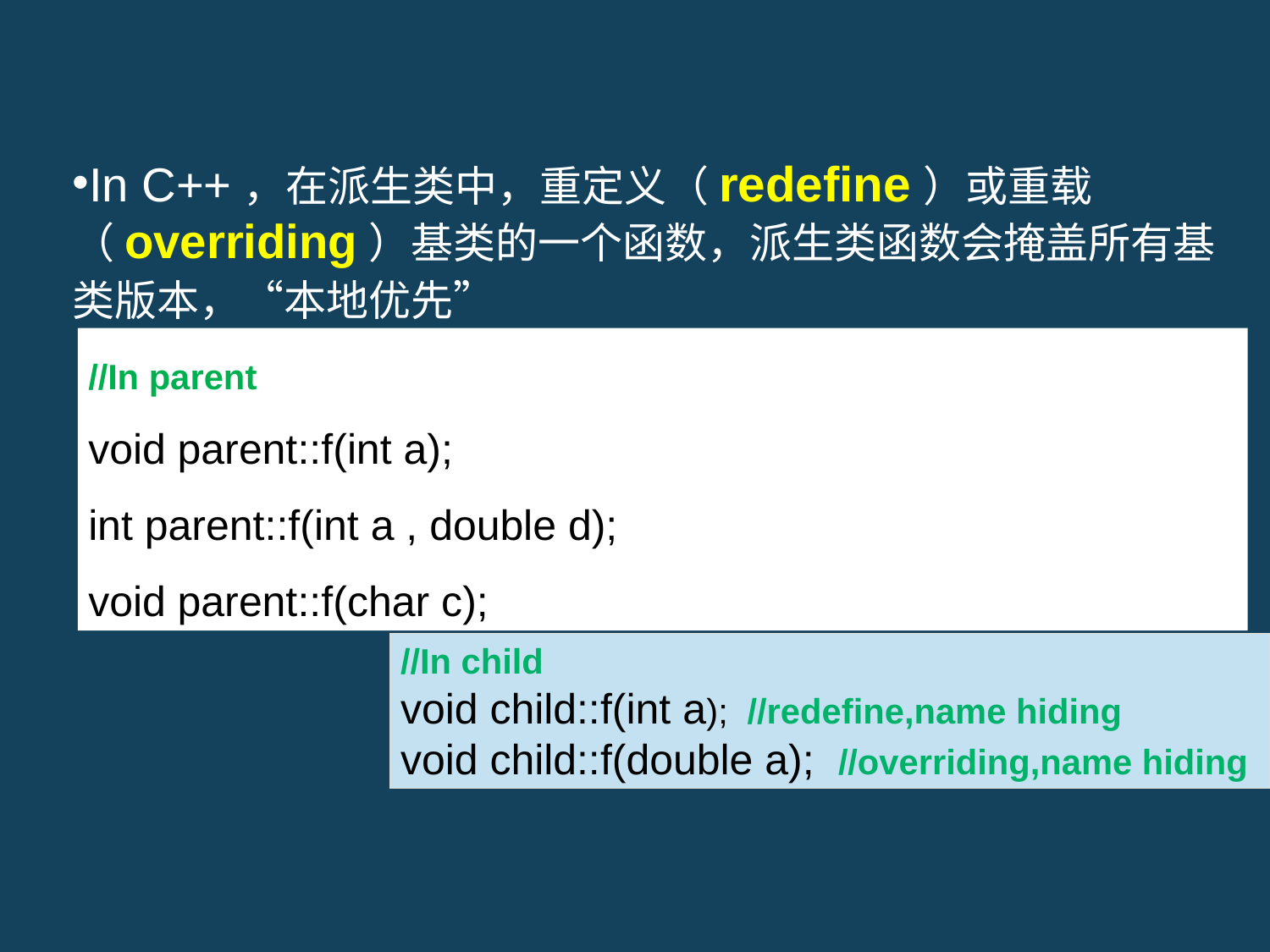

In C++，在派生类中，重定义（redefine）或重载（overriding）基类的一个函数，派生类函数会掩盖所有基类版本，“本地优先”
//In parent
void parent::f(int a);
int parent::f(int a , double d);
void parent::f(char c);
//In child
void child::f(int a);  //redefine,name hiding
void child::f(double a);  //overriding,name hiding